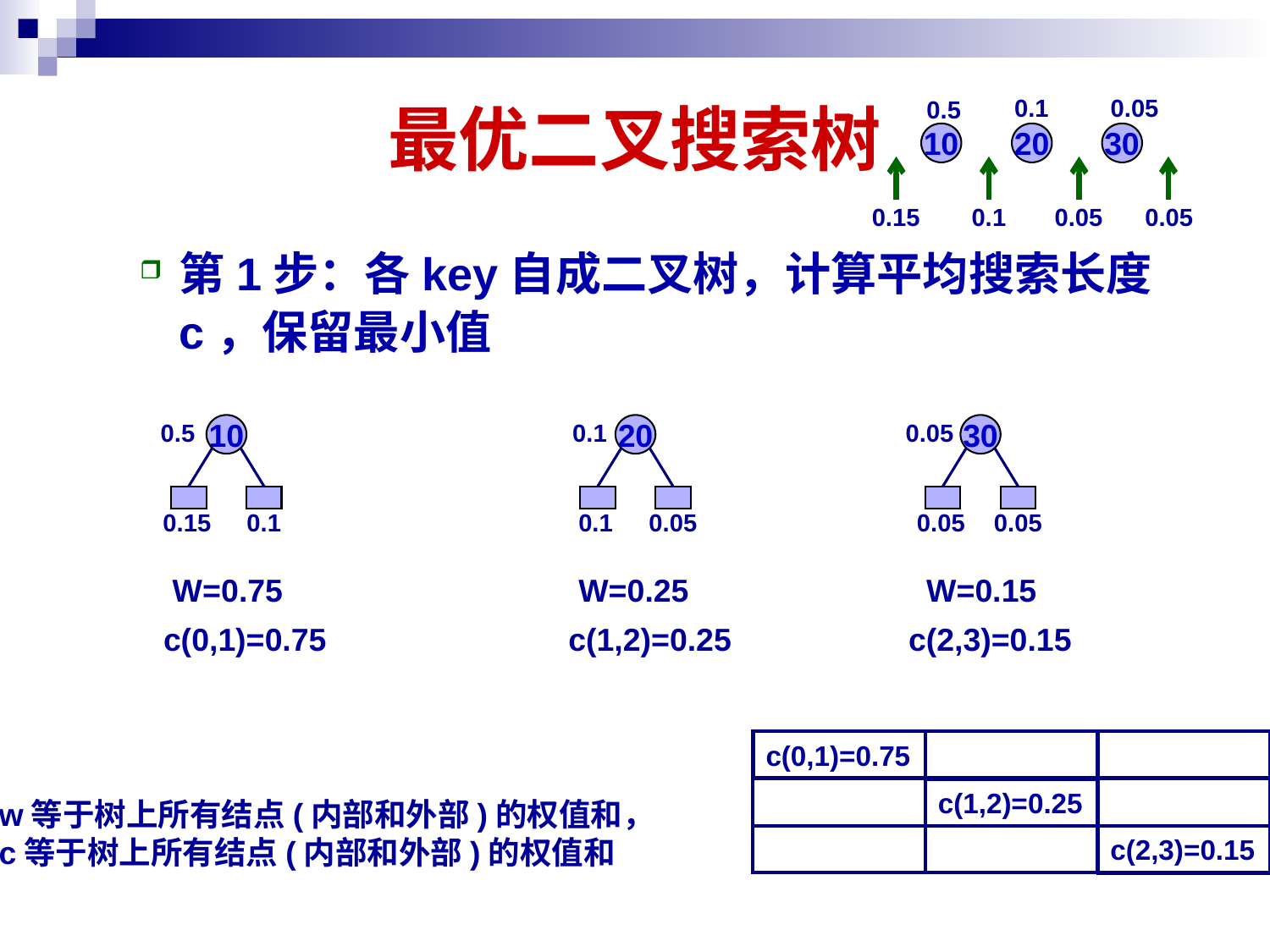

# 最优二叉搜索树
0.05
0.1
0.5
10
20
30
0.15
0.1
0.05
0.05

第1步：各key自成二叉树，计算平均搜索长度c，保留最小值
0.5
10

0.15
0.1
0.1
20

0.1
0.05
0.05
30

0.05
0.05
W=0.75
W=0.25
W=0.15
c(0,1)=0.75
c(1,2)=0.25
c(2,3)=0.15

c(0,1)=0.75
c(1,2)=0.25
w等于树上所有结点(内部和外部)的权值和，
c等于树上所有结点(内部和外部)的权值和
c(2,3)=0.15